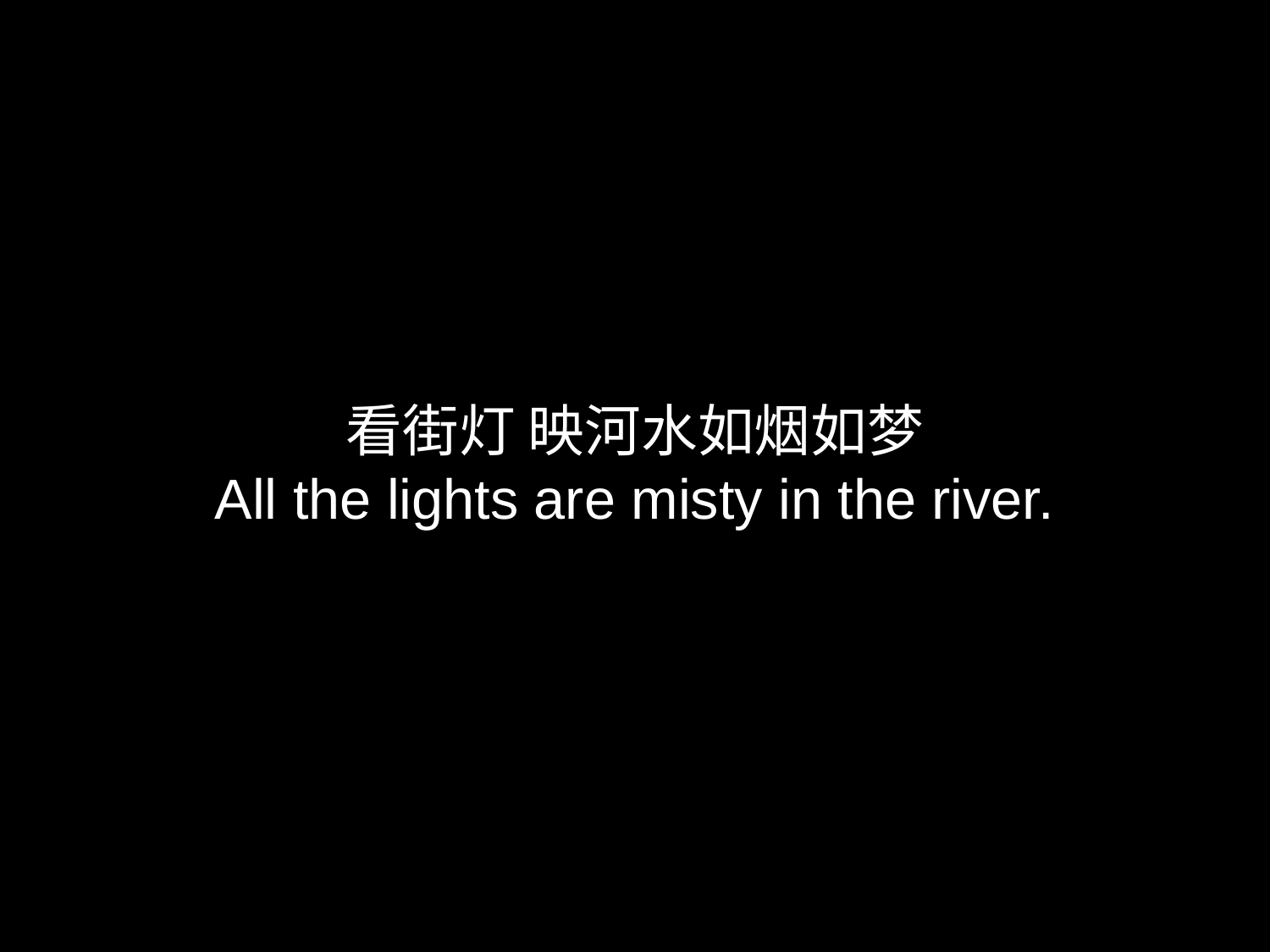

看街灯 映河水如烟如梦
All the lights are misty in the river.